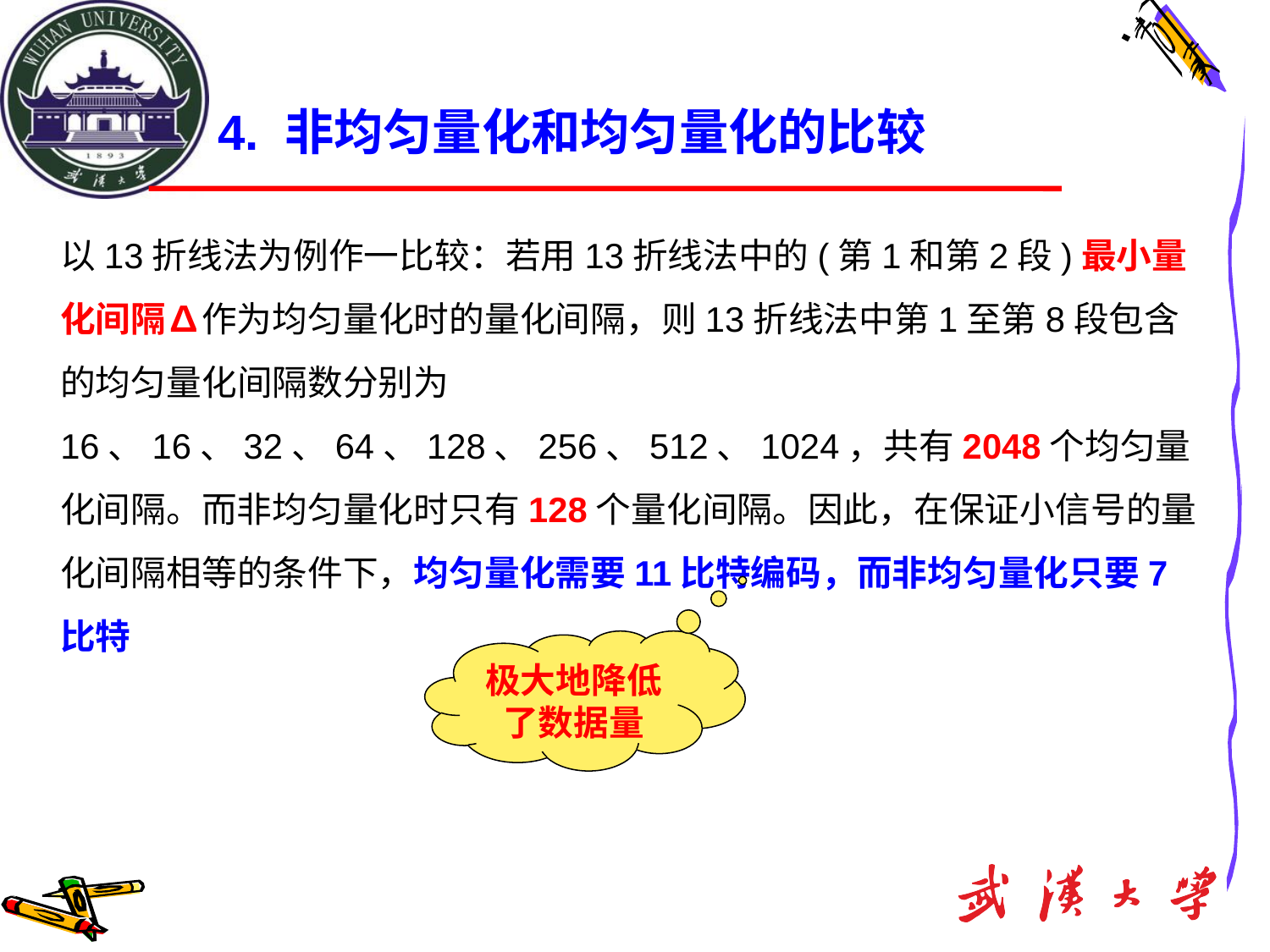

# 4. 非均匀量化和均匀量化的比较

以13折线法为例作一比较：若用13折线法中的(第1和第2段)最小量化间隔∆作为均匀量化时的量化间隔，则13折线法中第1至第8段包含的均匀量化间隔数分别为16、16、32、64、128、256、512、1024，共有2048个均匀量化间隔。而非均匀量化时只有128个量化间隔。因此，在保证小信号的量化间隔相等的条件下，均匀量化需要11比特编码，而非均匀量化只要7比特
极大地降低了数据量